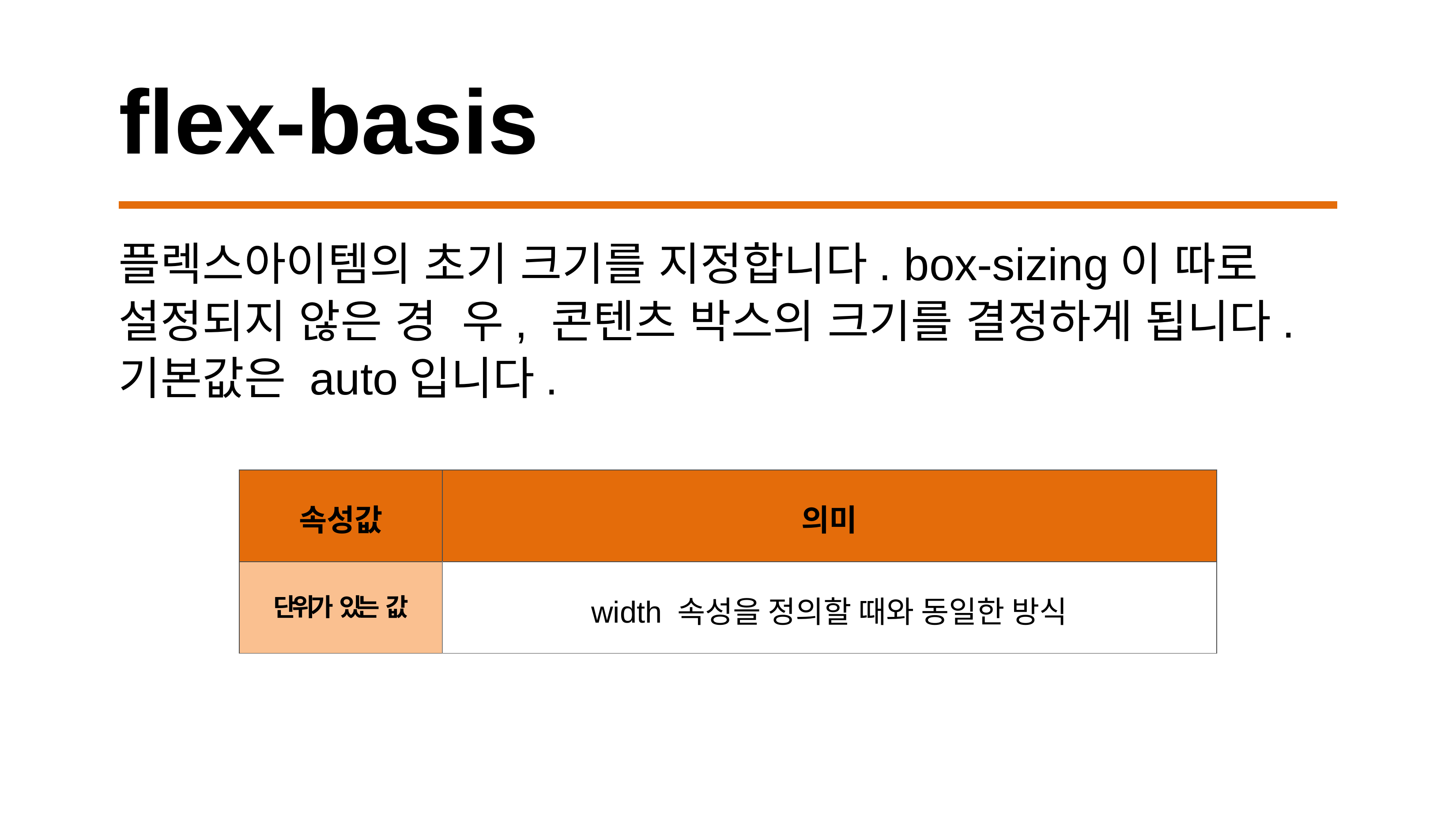

# flex-basis

플렉스아이템의 초기 크기를 지정합니다. box-sizing이 따로 설정되지 않은 경  우, 콘텐츠 박스의 크기를 결정하게 됩니다. 기본값은 auto입니다.
| 속성값 | 의미 |
| --- | --- |
| 단위가 있는 값 | width 속성을 정의할 때와 동일한 방식 |